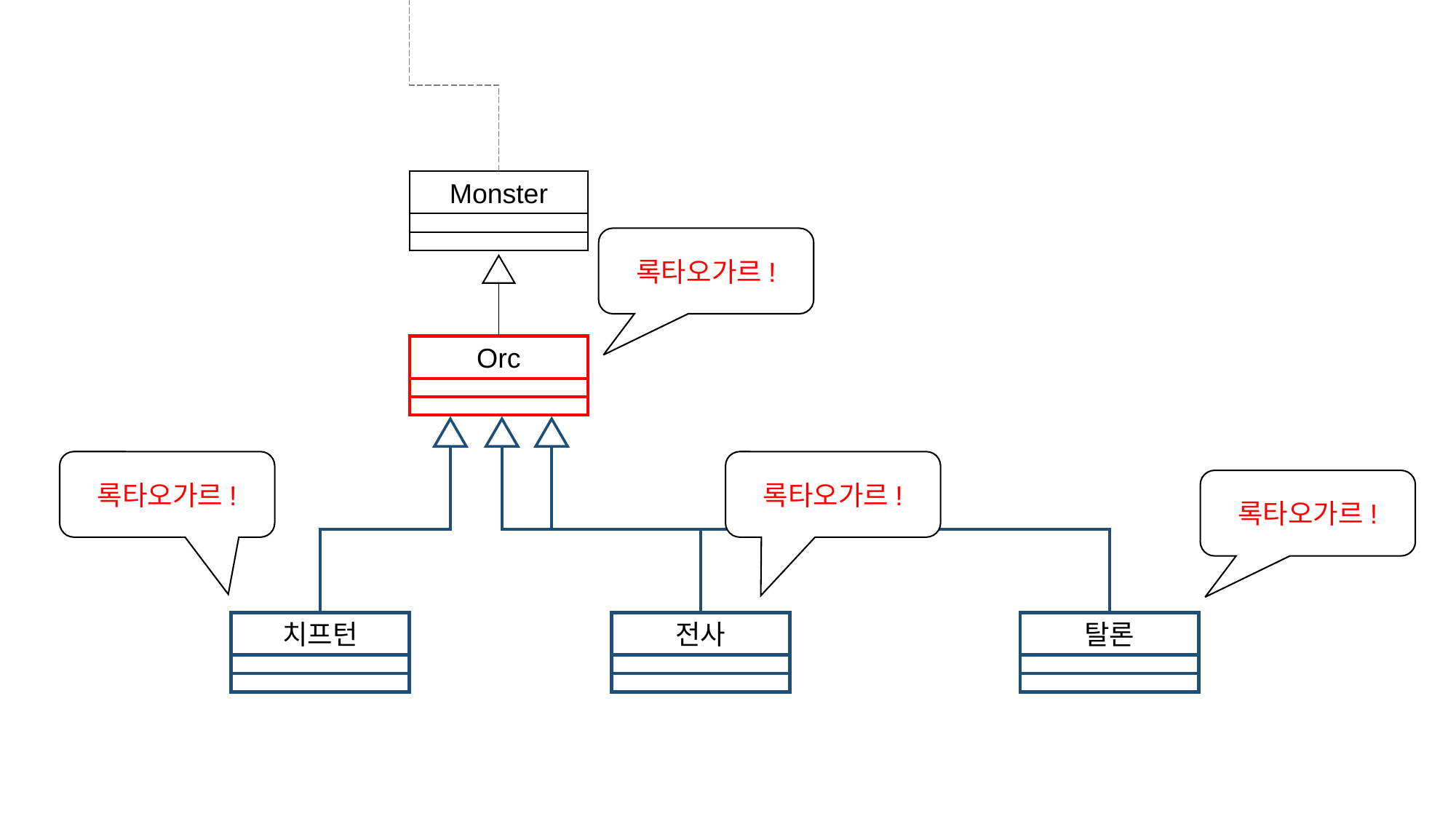

Monster

록타오가르!

Orc

록타오가르!
록타오가르!
록타오가르!
치프턴

전사

탈론